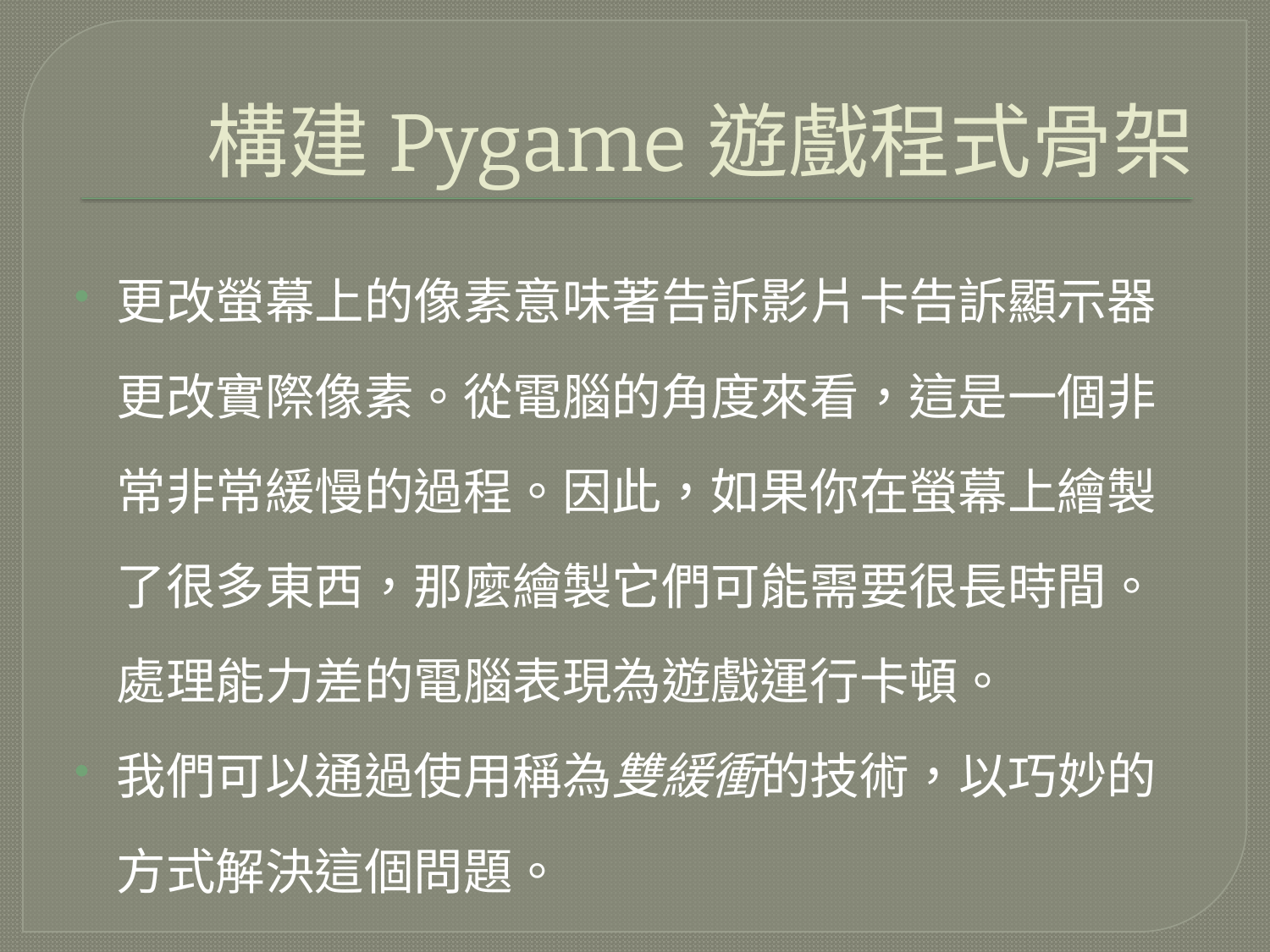

# 構建Pygame遊戲程式骨架
更改螢幕上的像素意味著告訴影片卡告訴顯示器更改實際像素。從電腦的角度來看，這是一個非常非常緩慢的過程。因此，如果你在螢幕上繪製了很多東西，那麼繪製它們可能需要很長時間。處理能力差的電腦表現為遊戲運行卡頓。
我們可以通過使用稱為雙緩衝的技術，以巧妙的方式解決這個問題。